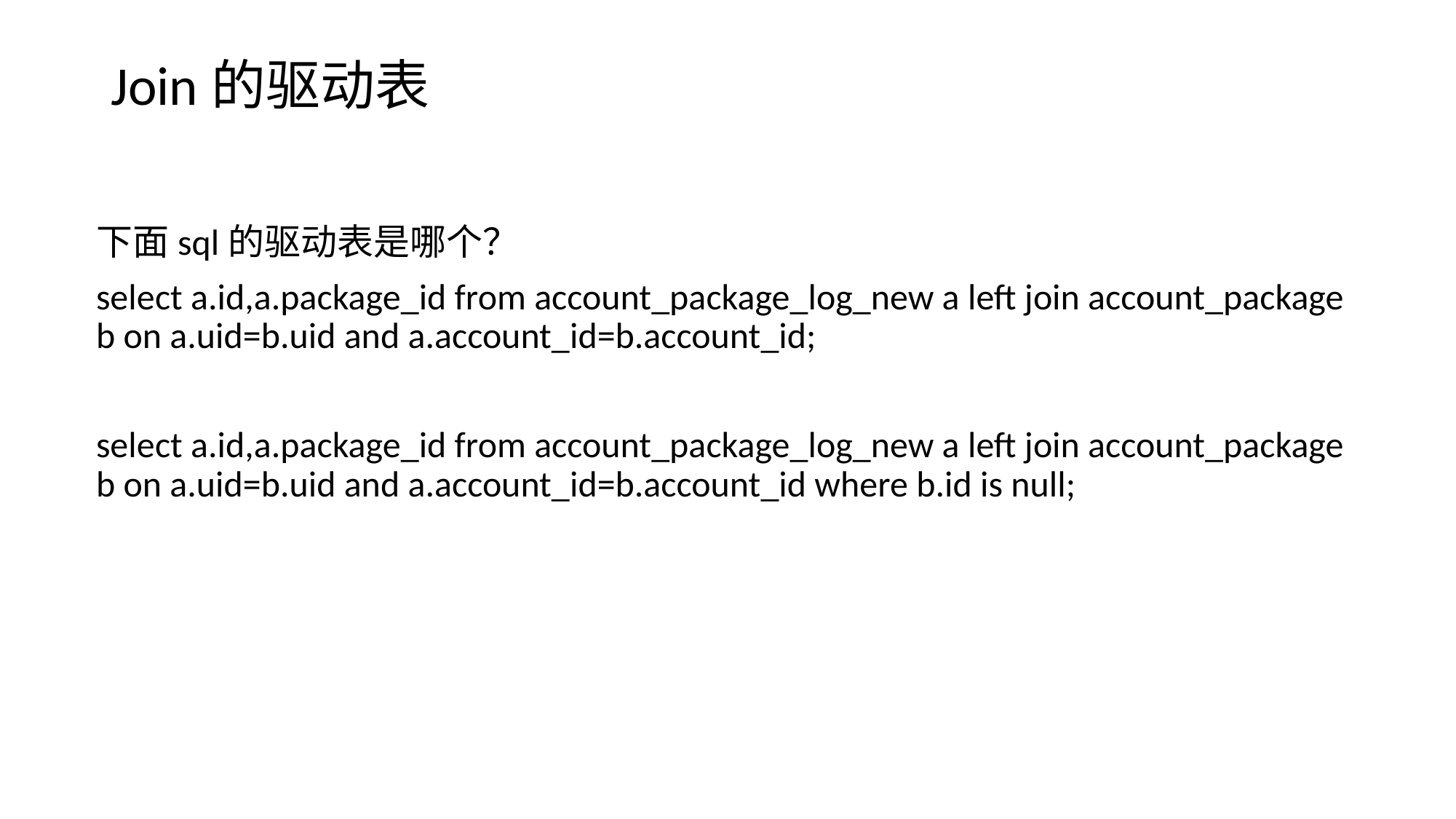

# Join的驱动表
下面sql的驱动表是哪个？
select a.id,a.package_id from account_package_log_new a left join account_package b on a.uid=b.uid and a.account_id=b.account_id;

select a.id,a.package_id from account_package_log_new a left join account_package b on a.uid=b.uid and a.account_id=b.account_id where b.id is null;